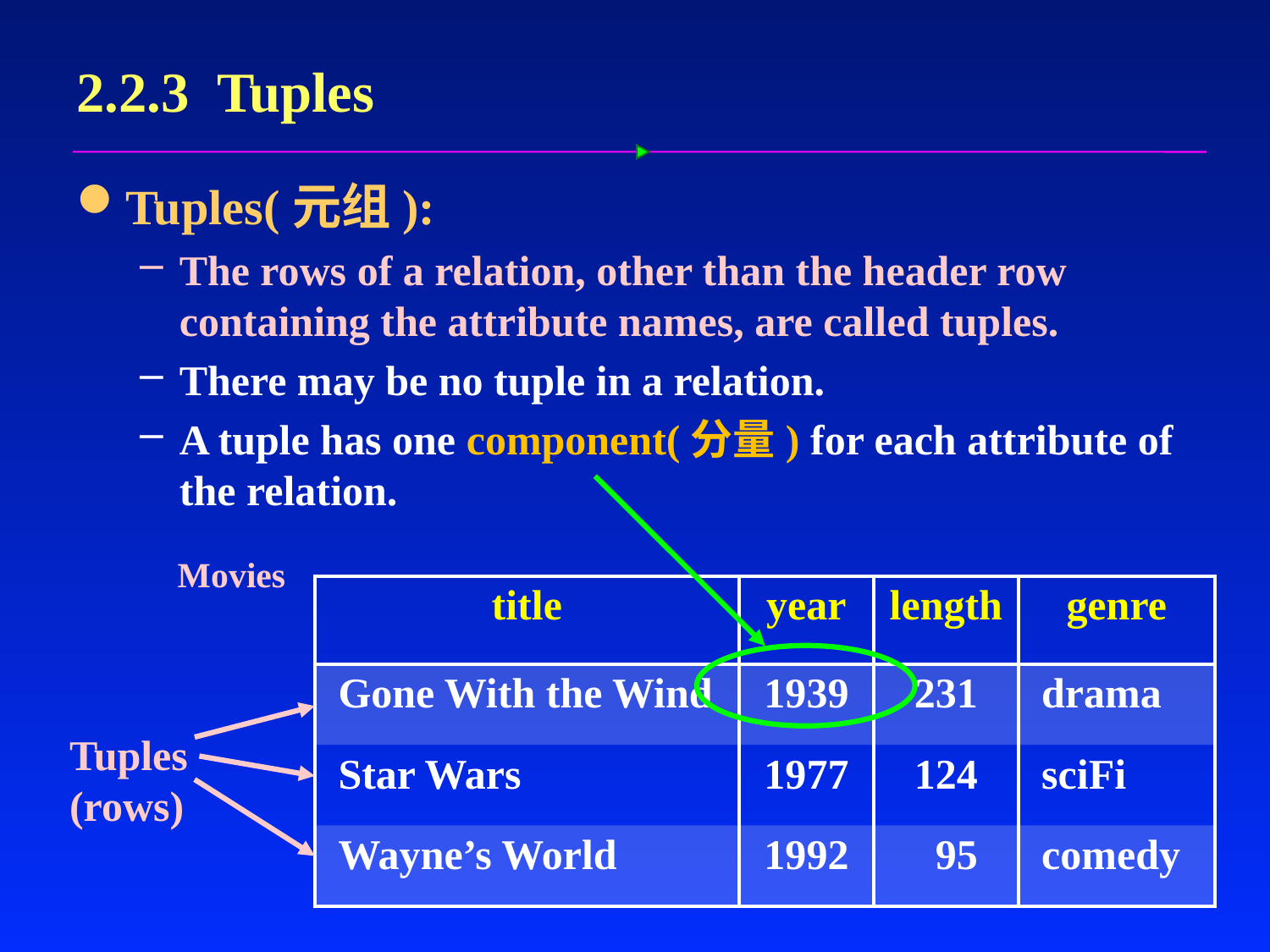

# 2.2.3  Tuples

Tuples(元组):
The rows of a relation, other than the header row containing the attribute names, are called tuples.
There may be no tuple in a relation.
A tuple has one component(分量) for each attribute of the relation.

Movies
| title | year | length | genre |
| --- | --- | --- | --- |
| Gone With the Wind | 1939 | 231 | drama |
| Star Wars | 1977 | 124 | sciFi |
| Wayne’s World | 1992 | 95 | comedy |

Tuples
(rows)